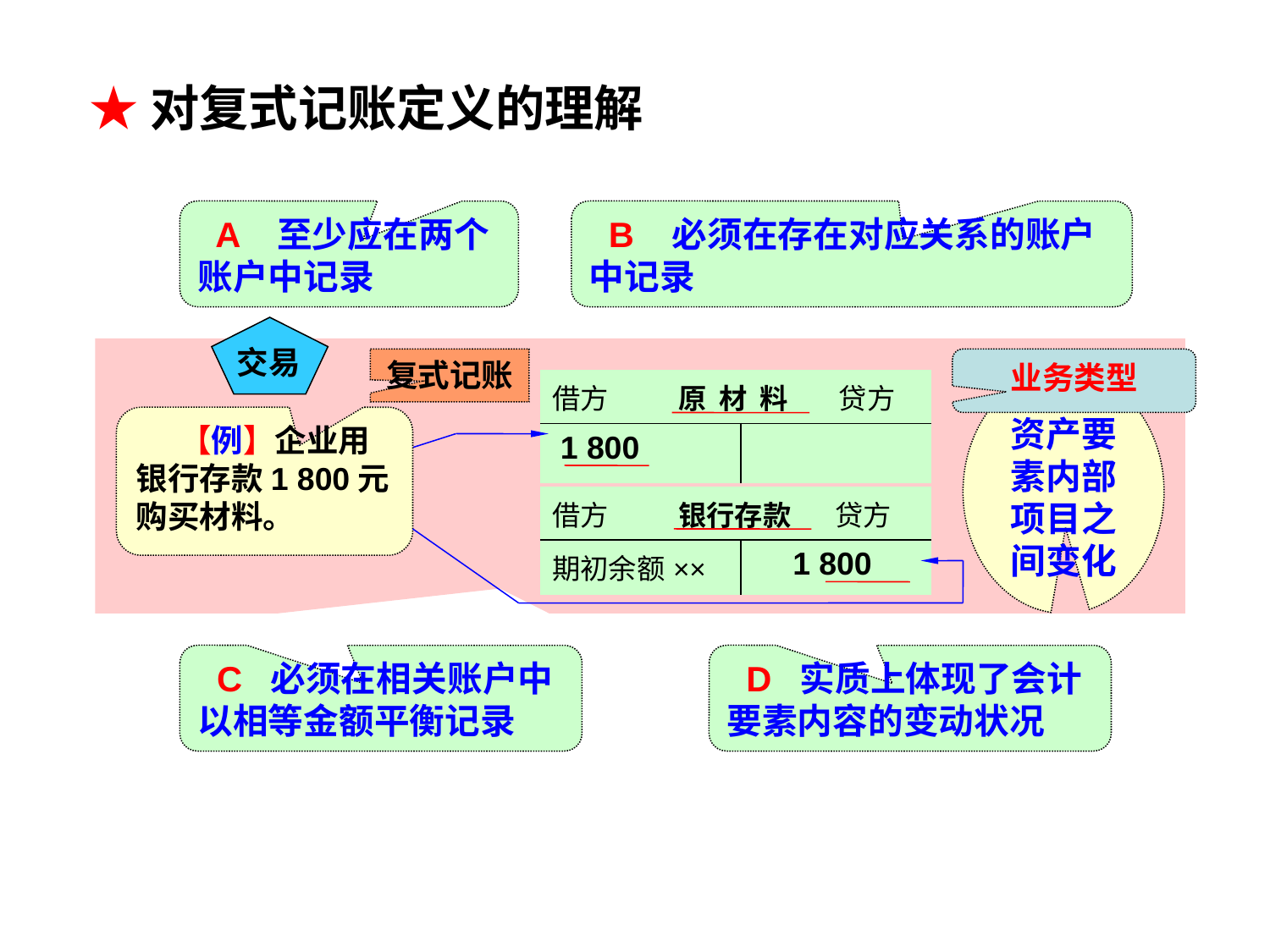

★对复式记账定义的理解
  A   至少应在两个账户中记录
  B   必须在存在对应关系的账户中记录

交易

复式记账
业务类型
| 借方 原 材 料 贷方 |  |
| --- | --- |
| 1 800 |  |
资产要素内部项目之间变化
     【例】企业用银行存款1 800元购买材料。

| 借方 银行存款 贷方 |  |
| --- | --- |
| 期初余额×× | 1 800 |

  C  必须在相关账户中以相等金额平衡记录
  D  实质上体现了会计要素内容的变动状况

资产

19